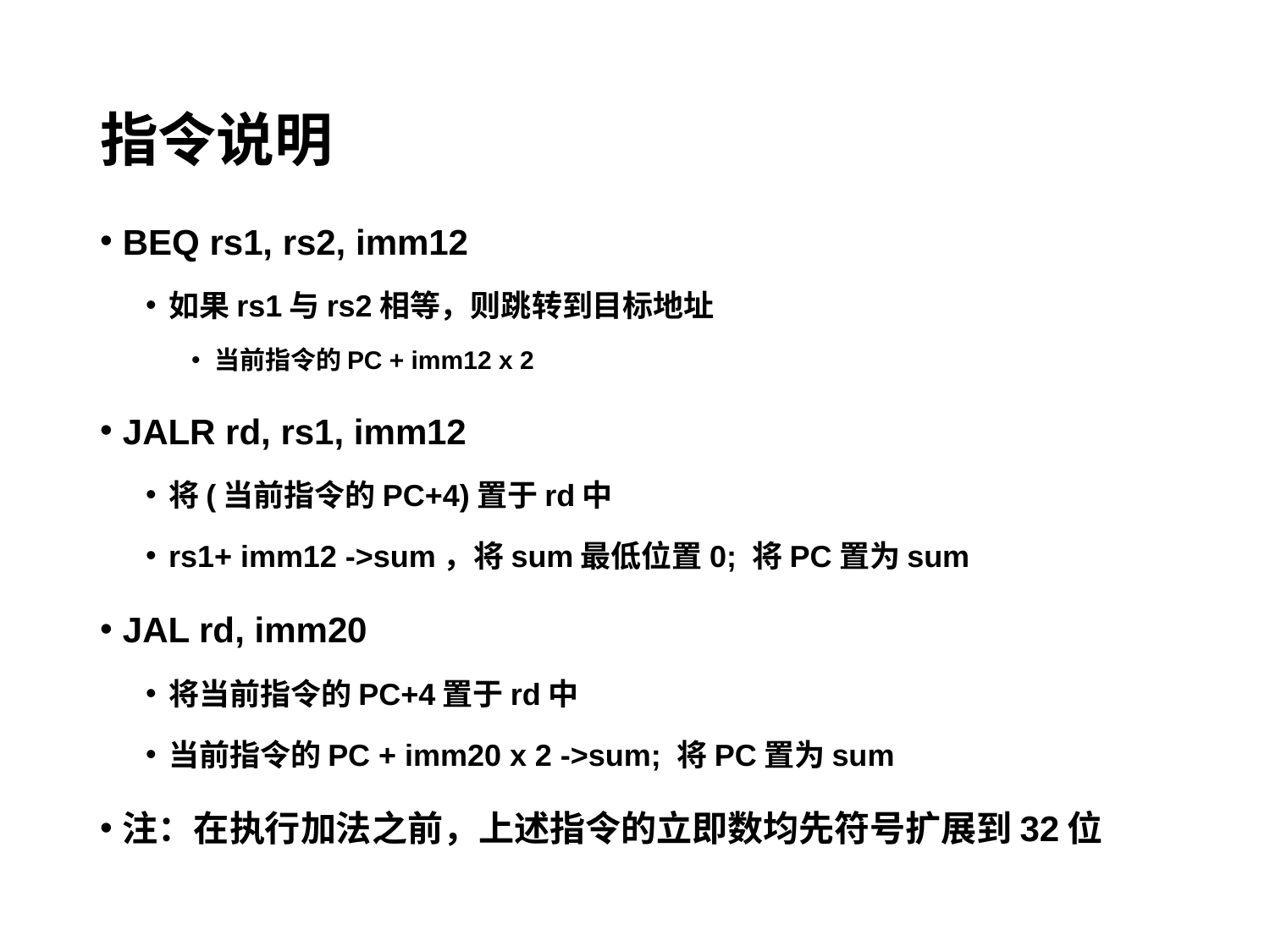

# 指令说明
BEQ rs1, rs2, imm12
如果rs1与rs2相等，则跳转到目标地址
当前指令的PC + imm12 x 2
JALR rd, rs1, imm12
将(当前指令的PC+4)置于rd中
rs1+ imm12 ->sum，将sum最低位置0; 将PC置为sum
JAL rd, imm20
将当前指令的PC+4置于rd中
当前指令的PC + imm20 x 2 ->sum; 将PC置为sum
注：在执行加法之前，上述指令的立即数均先符号扩展到32位